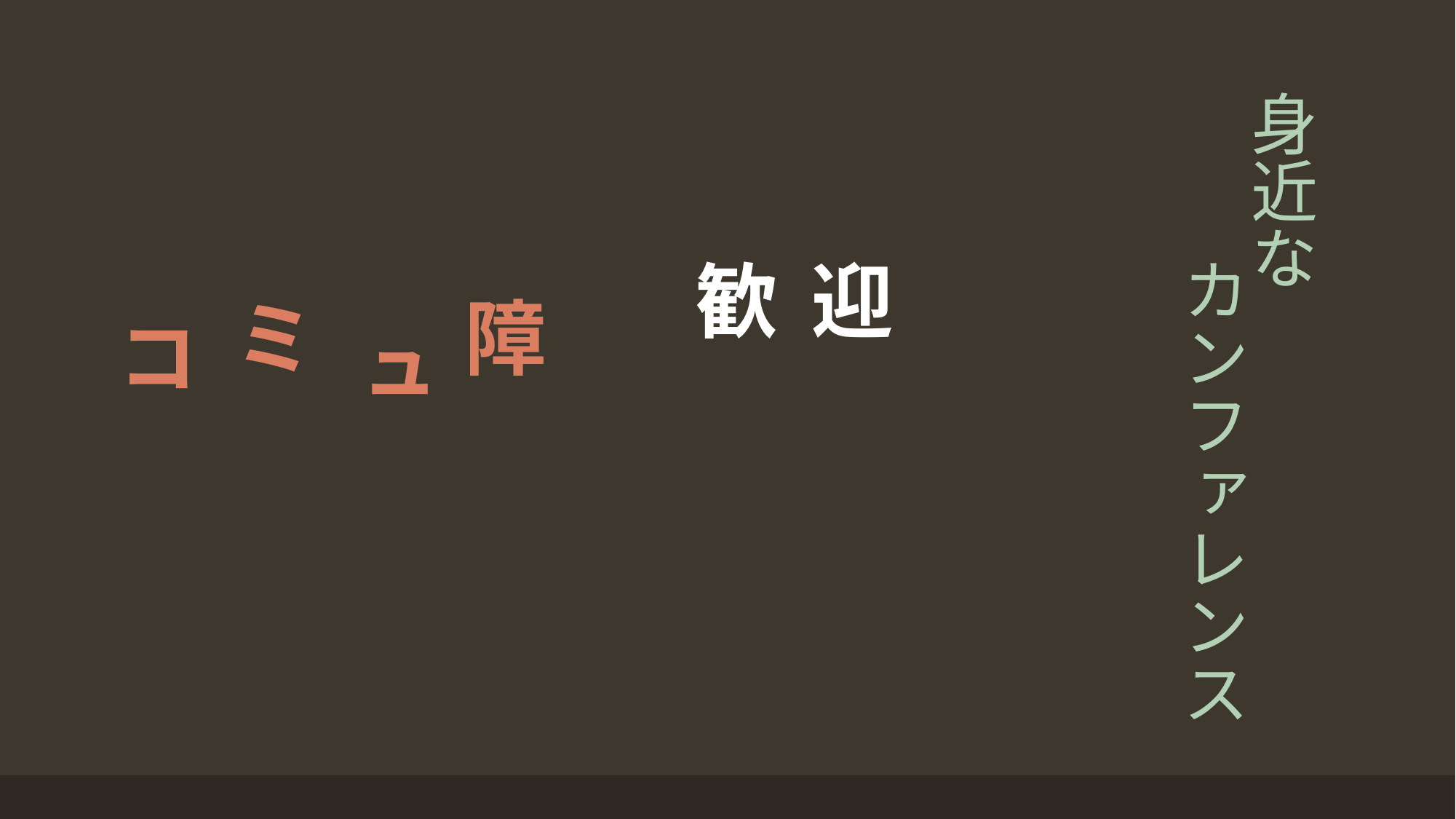

迎
          歓

            障
              ュ
            ミ
             コ
# 身近な カンファレンス